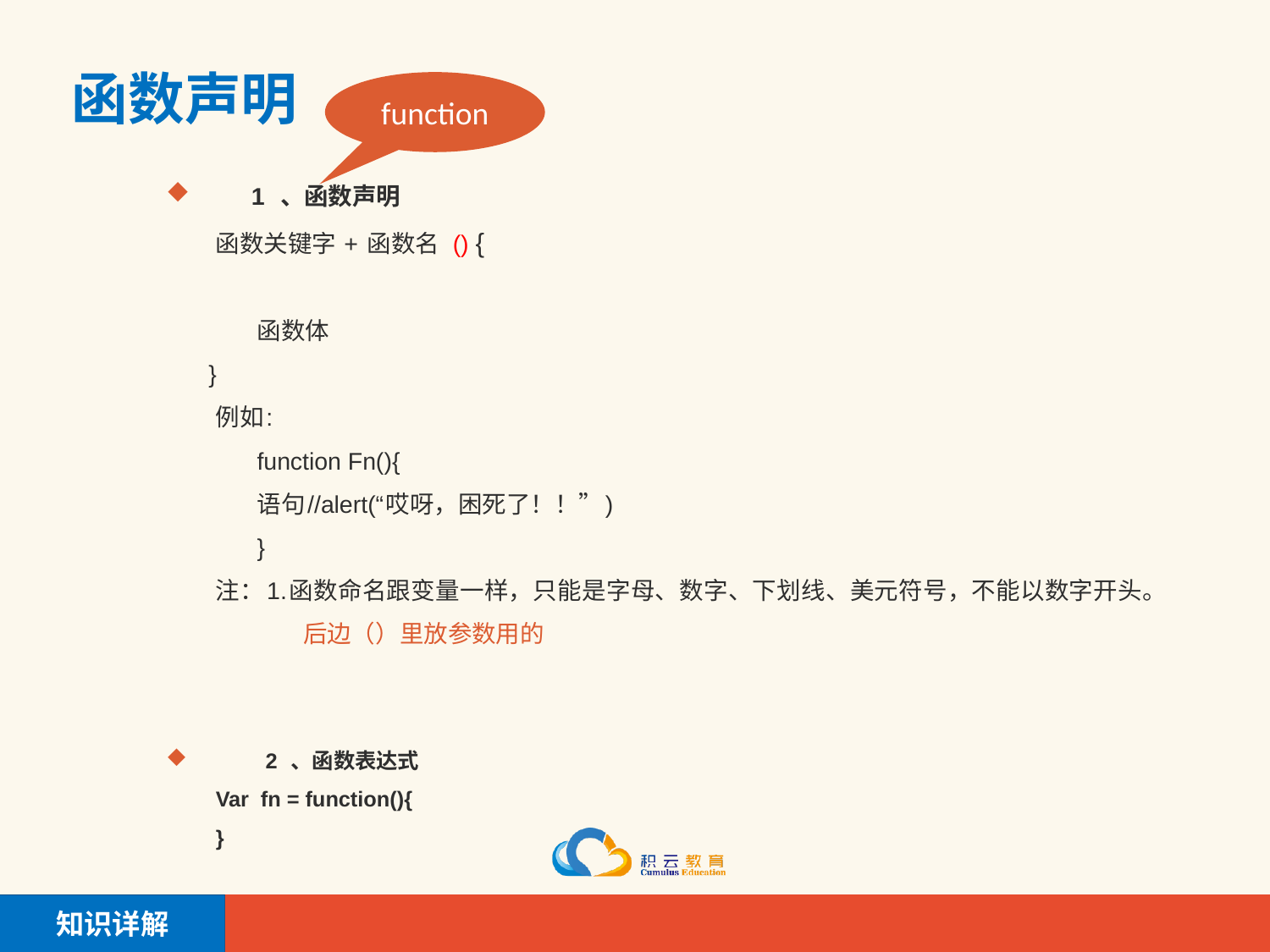

# 函数声明
function
1  、函数声明
函数关键字 + 函数名  () {

			函数体
}
例如:
		function Fn(){
				语句//alert(“哎呀，困死了！！”)
		}
注：1.函数命名跟变量一样，只能是字母、数字、下划线、美元符号，不能以数字开头。
	        后边（）里放参数用的

2  、函数表达式
Var  fn = function(){
}